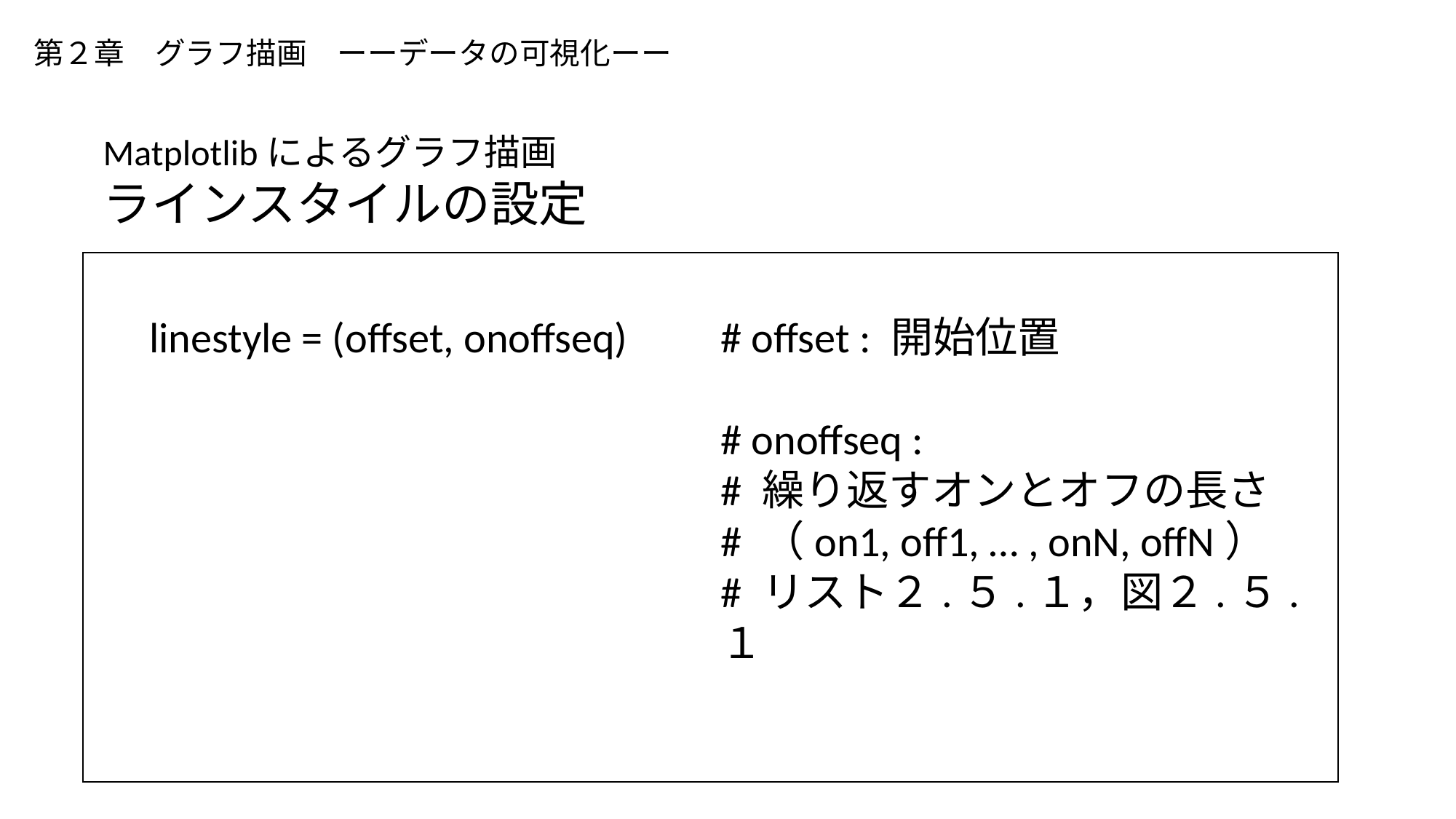

# 第２章　グラフ描画　ーーデータの可視化ーー
Matplotlibによるグラフ描画
ラインスタイルの設定

linestyle = (offset, onoffseq)
# offset : 開始位置

# onoffseq :
# 繰り返すオンとオフの長さ
# （on1, off1, … , onN, offN）
# リスト２.５.１，図２.５.１